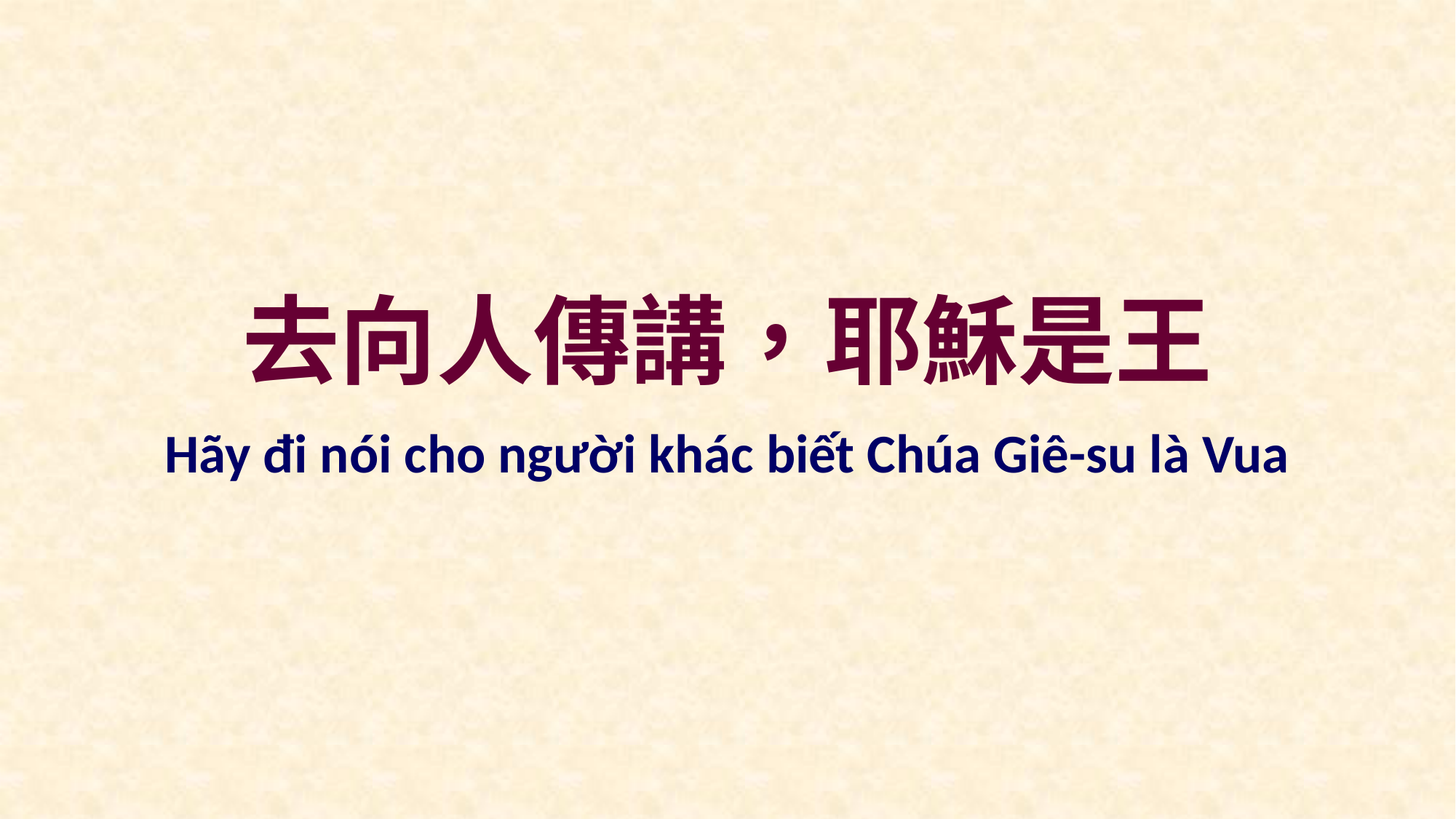

去向人傳講，耶穌是王
Hãy đi nói cho người khác biết Chúa Giê-su là Vua